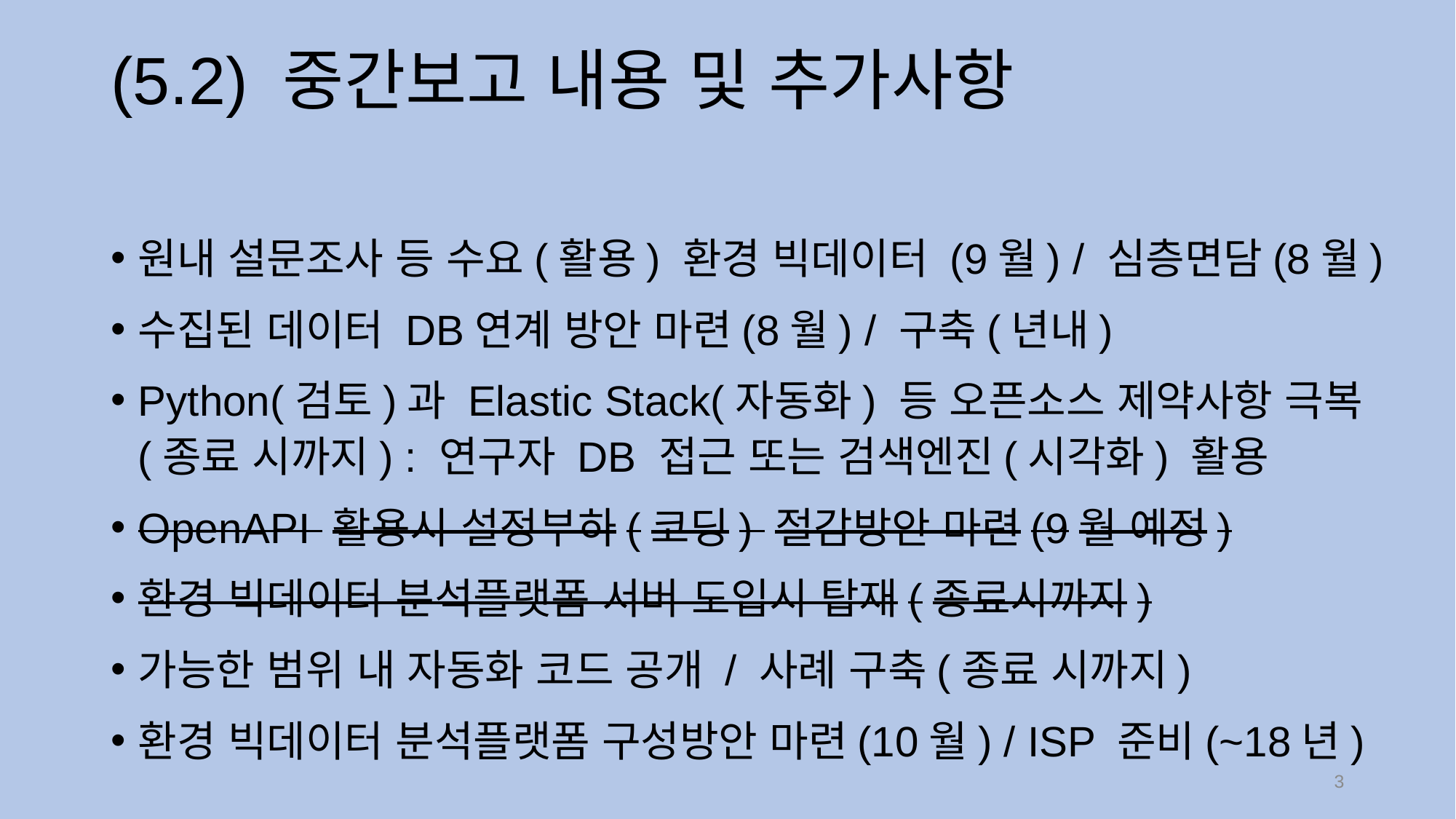

# (5.2) 중간보고 내용 및 추가사항
원내 설문조사 등 수요(활용) 환경 빅데이터 (9월) / 심층면담(8월)
수집된 데이터 DB연계 방안 마련(8월) / 구축(년내)
Python(검토)과 Elastic Stack(자동화) 등 오픈소스 제약사항 극복(종료 시까지) : 연구자 DB 접근 또는 검색엔진(시각화) 활용
OpenAPI 활용시 설정부하(코딩) 절감방안 마련(9월 예정)
환경 빅데이터 분석플랫폼 서버 도입시 탑재(종료시까지)
가능한 범위 내 자동화 코드 공개 / 사례 구축(종료 시까지)
환경 빅데이터 분석플랫폼 구성방안 마련(10월) / ISP 준비(~18년)

3